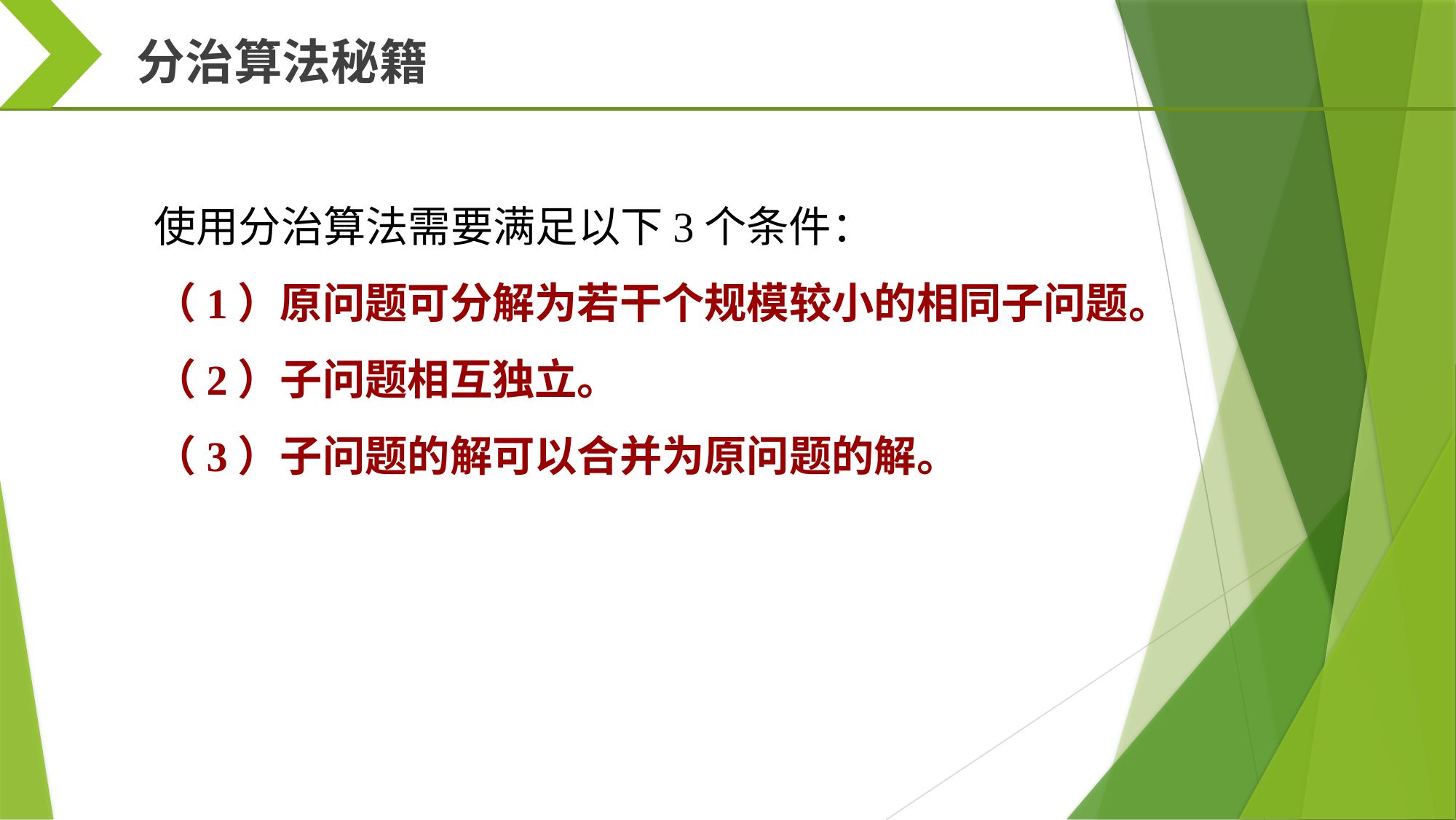

分治算法秘籍
使用分治算法需要满足以下3个条件：
（1）原问题可分解为若干个规模较小的相同子问题。
（2）子问题相互独立。
（3）子问题的解可以合并为原问题的解。